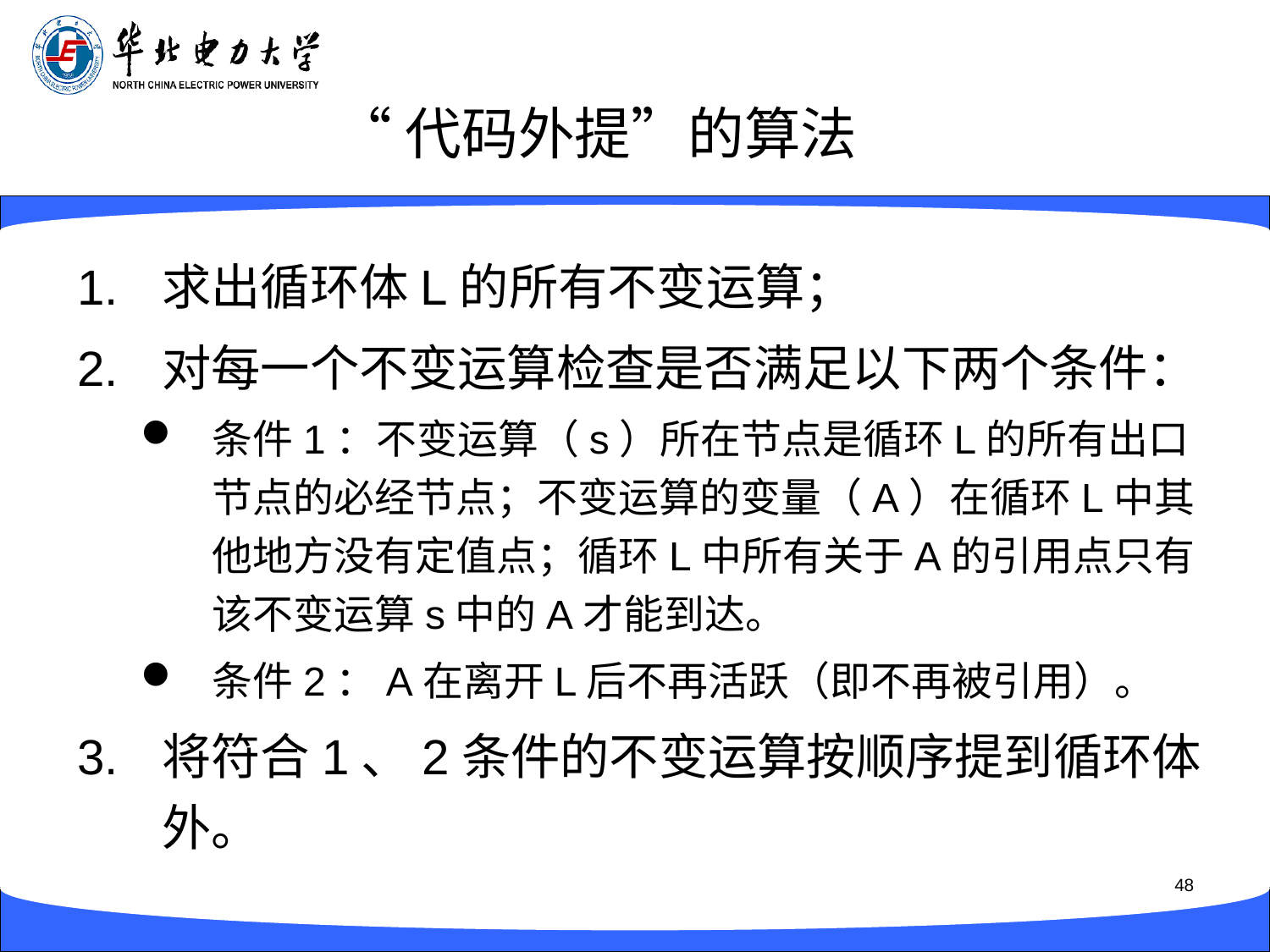

“代码外提”的算法
求出循环体L的所有不变运算；
对每一个不变运算检查是否满足以下两个条件：
条件1：不变运算（s）所在节点是循环L的所有出口节点的必经节点；不变运算的变量（A）在循环L中其他地方没有定值点；循环L中所有关于A的引用点只有该不变运算s中的A才能到达。
条件2：A在离开L后不再活跃（即不再被引用）。
将符合1、2条件的不变运算按顺序提到循环体外。
48